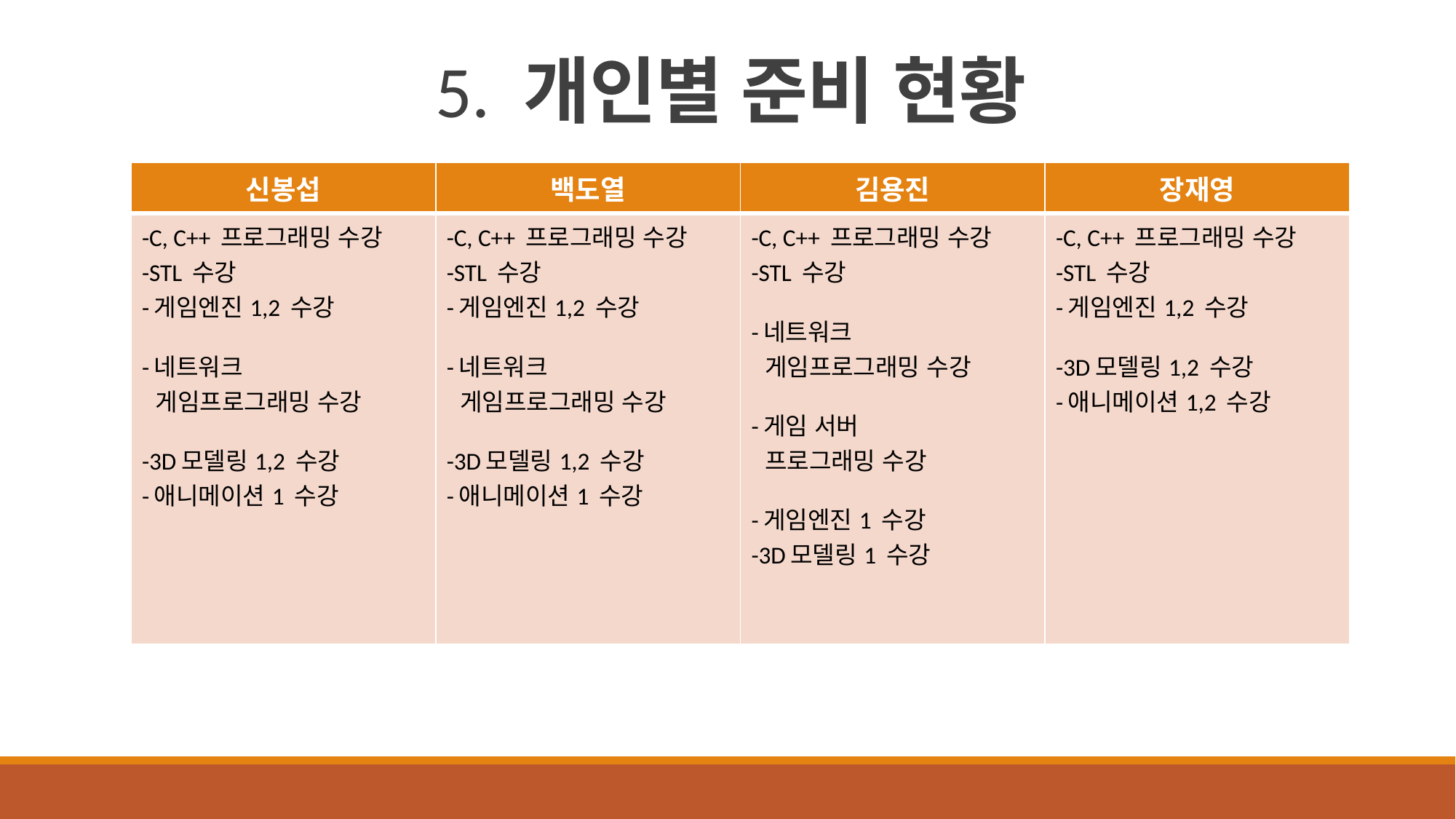

# 5. 개인별 준비 현황
| 신봉섭 | 백도열 | 김용진 | 장재영 |
| --- | --- | --- | --- |
| -C, C++ 프로그래밍 수강 -STL 수강 -게임엔진1,2 수강 -네트워크 게임프로그래밍 수강 -3D모델링1,2 수강 -애니메이션1 수강 | -C, C++ 프로그래밍 수강 -STL 수강 -게임엔진1,2 수강 -네트워크 게임프로그래밍 수강 -3D모델링1,2 수강 -애니메이션1 수강 | -C, C++ 프로그래밍 수강 -STL 수강 -네트워크 게임프로그래밍 수강 -게임 서버 프로그래밍 수강 -게임엔진1 수강 -3D모델링1 수강 | -C, C++ 프로그래밍 수강 -STL 수강 -게임엔진1,2 수강 -3D모델링1,2 수강 -애니메이션1,2 수강 |